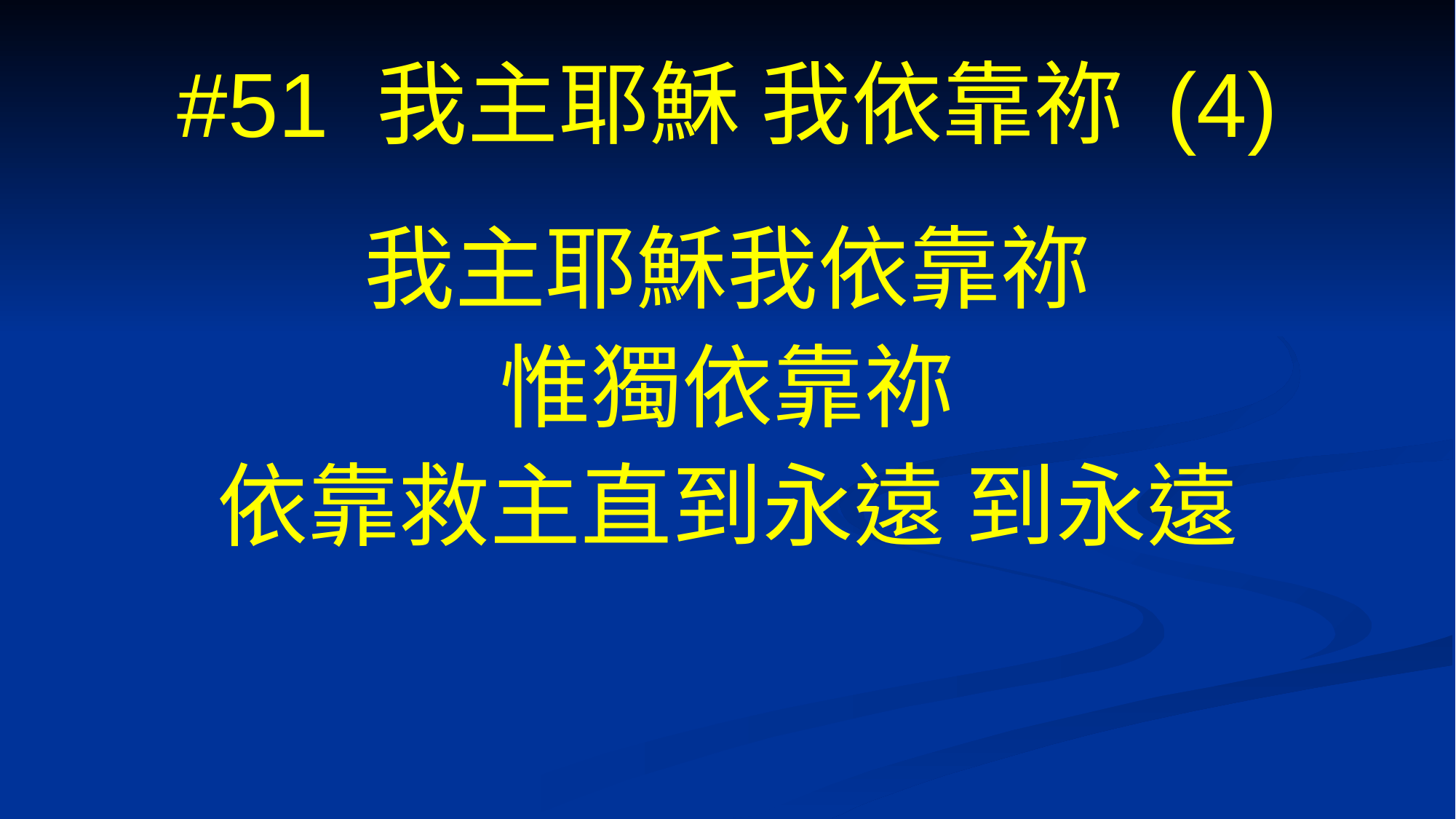

# #51 我主耶穌 我依靠祢 (4)
我主耶穌我依靠祢
惟獨依靠祢
依靠救主直到永遠 到永遠